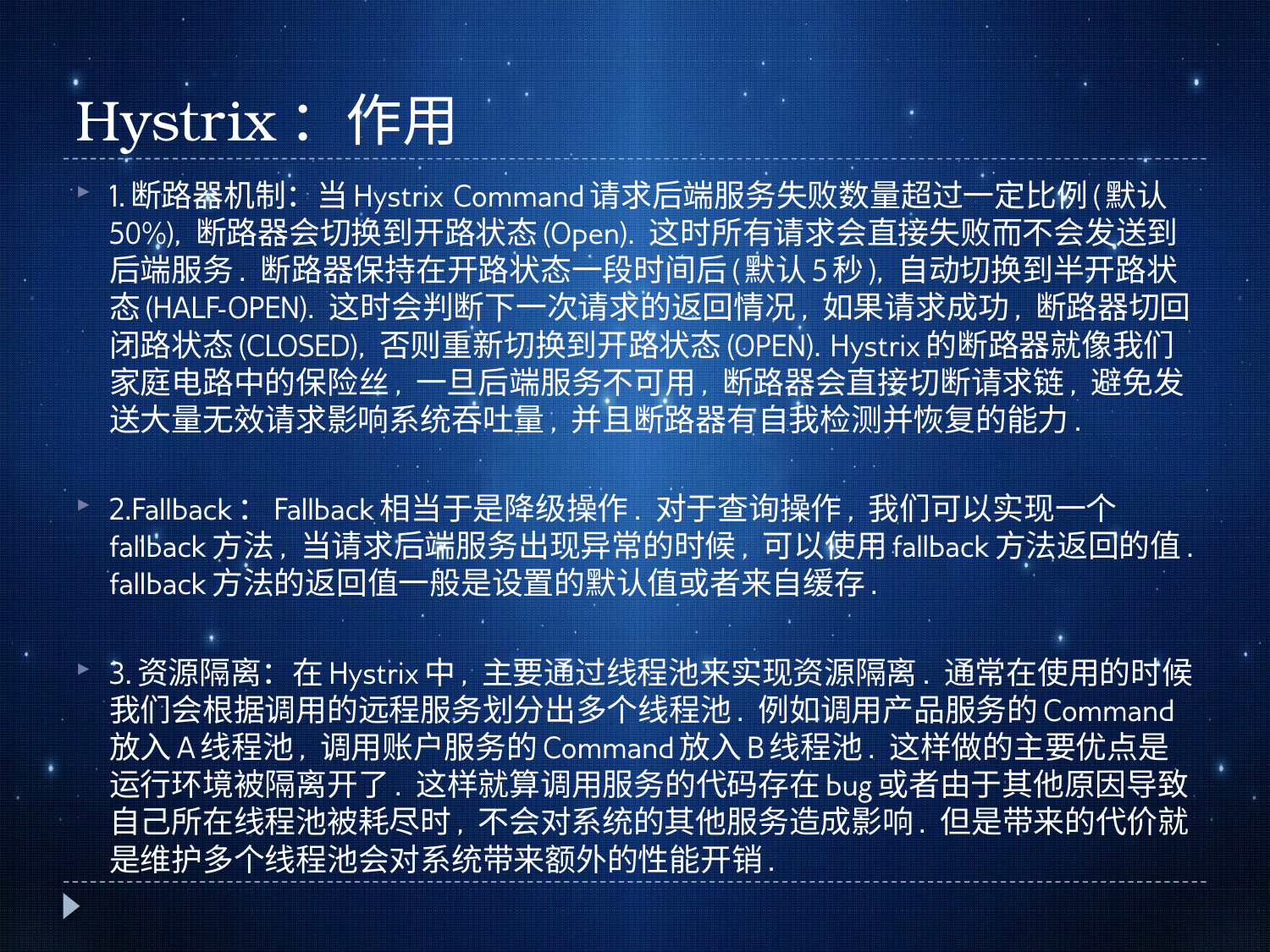

# Hystrix：作用
1.断路器机制：当Hystrix Command请求后端服务失败数量超过一定比例(默认50%), 断路器会切换到开路状态(Open). 这时所有请求会直接失败而不会发送到后端服务. 断路器保持在开路状态一段时间后(默认5秒), 自动切换到半开路状态(HALF-OPEN). 这时会判断下一次请求的返回情况, 如果请求成功, 断路器切回闭路状态(CLOSED), 否则重新切换到开路状态(OPEN). Hystrix的断路器就像我们家庭电路中的保险丝, 一旦后端服务不可用, 断路器会直接切断请求链, 避免发送大量无效请求影响系统吞吐量, 并且断路器有自我检测并恢复的能力.

2.Fallback：Fallback相当于是降级操作. 对于查询操作, 我们可以实现一个fallback方法, 当请求后端服务出现异常的时候, 可以使用fallback方法返回的值. fallback方法的返回值一般是设置的默认值或者来自缓存.

3.资源隔离：在Hystrix中, 主要通过线程池来实现资源隔离. 通常在使用的时候我们会根据调用的远程服务划分出多个线程池. 例如调用产品服务的Command放入A线程池, 调用账户服务的Command放入B线程池. 这样做的主要优点是运行环境被隔离开了. 这样就算调用服务的代码存在bug或者由于其他原因导致自己所在线程池被耗尽时, 不会对系统的其他服务造成影响. 但是带来的代价就是维护多个线程池会对系统带来额外的性能开销.